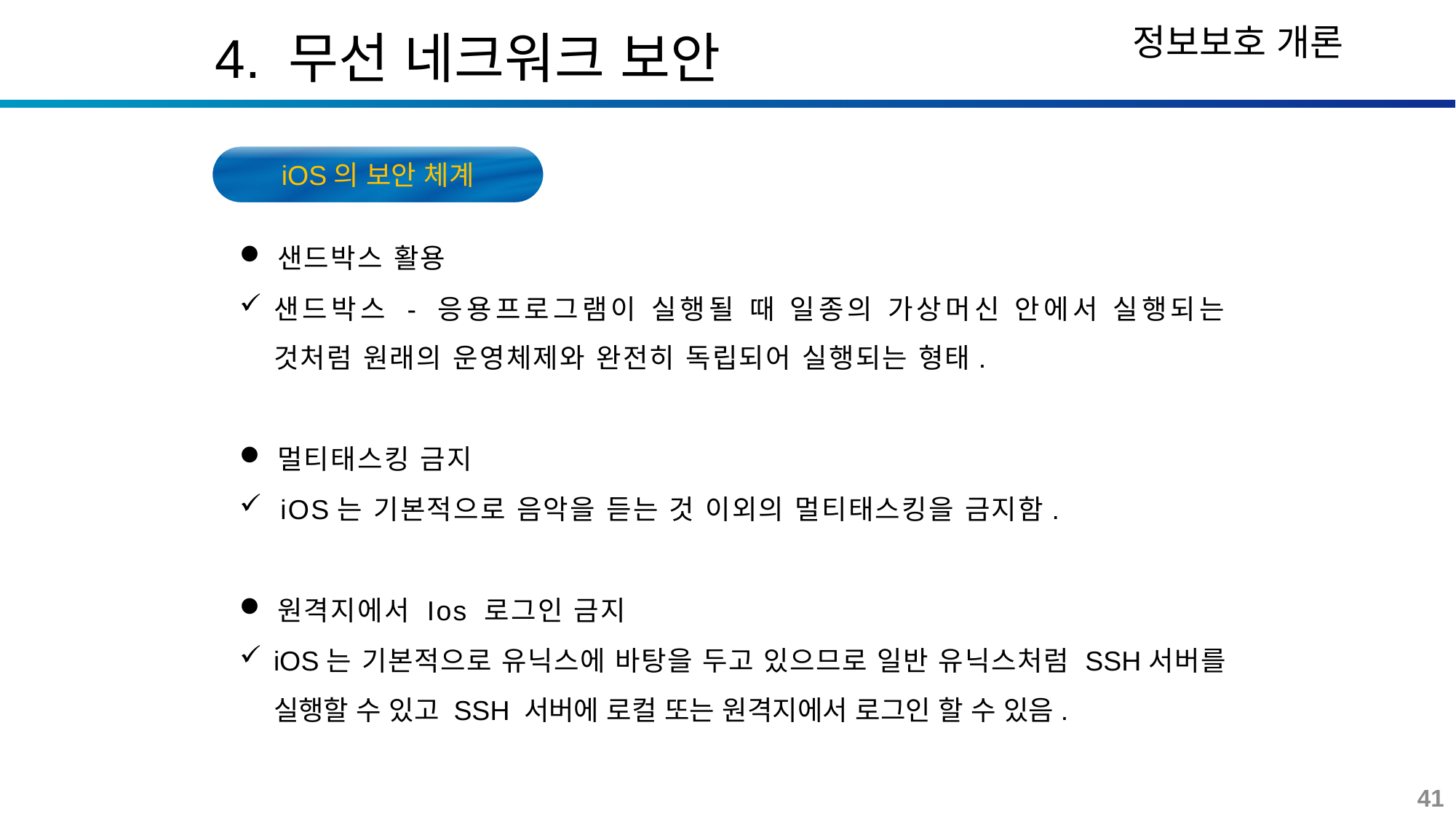

4. 무선 네크워크 보안
iOS의 보안 체계

샌드박스 활용
샌드박스 - 응용프로그램이 실행될 때 일종의 가상머신 안에서 실행되는 것처럼 원래의 운영체제와 완전히 독립되어 실행되는 형태.

멀티태스킹 금지
iOS는 기본적으로 음악을 듣는 것 이외의 멀티태스킹을 금지함.

원격지에서 Ios 로그인 금지
iOS는 기본적으로 유닉스에 바탕을 두고 있으므로 일반 유닉스처럼 SSH서버를 실행할 수 있고 SSH 서버에 로컬 또는 원격지에서 로그인 할 수 있음.

41